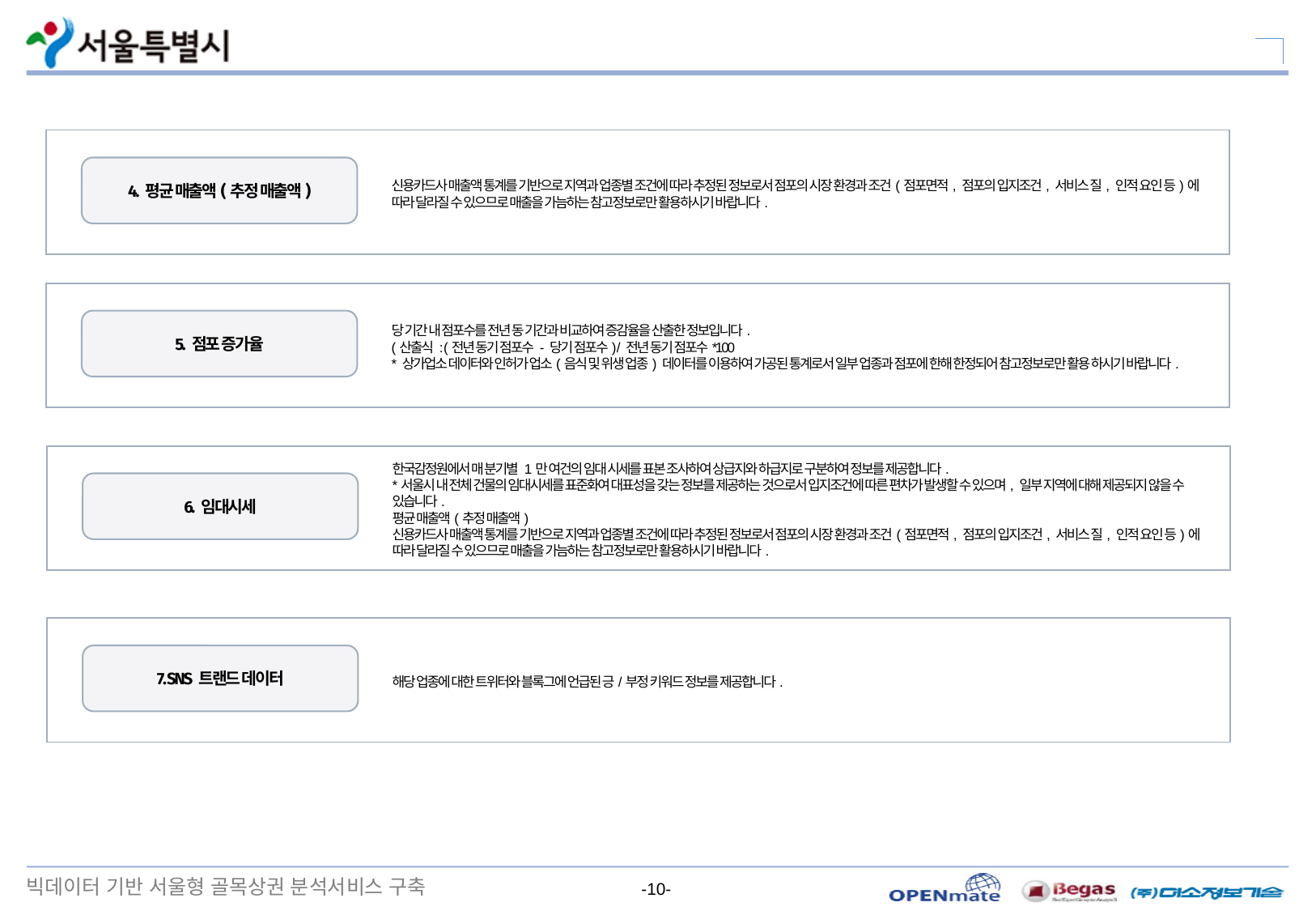

신용카드사 매출액 통계를 기반으로 지역과 업종별 조건에 따라 추정된 정보로서 점포의 시장 환경과 조건(점포면적, 점포의 입지조건, 서비스 질, 인적 요인 등)에 따라 달라질 수 있으므로 매출을 가늠하는 참고정보로만 활용하시기 바랍니다.

4. 평균 매출액(추정 매출액)

당 기간 내 점포수를 전년 동 기간과 비교하여 증감율을 산출한 정보입니다.
(산출식 : (전년 동기 점포수 - 당기 점포수) / 전년 동기 점포수*100
* 상가업소 데이터와 인허가 업소(음식 및 위생 업종) 데이터를 이용하여 가공된 통계로서 일부 업종과 점포에 한해 한정되어 참고정보로만 활용 하시기 바랍니다.

5. 점포 증가율

한국감정원에서 매 분기별 1만 여건의 임대 시세를 표본 조사하여 상급지와 하급지로 구분하여 정보를 제공합니다.
*서울시 내 전체 건물의 임대시세를 표준화여 대표성을 갖는 정보를 제공하는 것으로서 입지조건에 따른 편차가 발생할 수 있으며, 일부 지역에 대해 제공되지 않을 수 있습니다.
평균 매출액(추정 매출액)
신용카드사 매출액 통계를 기반으로 지역과 업종별 조건에 따라 추정된 정보로서 점포의 시장 환경과 조건(점포면적, 점포의 입지조건, 서비스 질, 인적 요인 등)에 따라 달라질 수 있으므로 매출을 가늠하는 참고정보로만 활용하시기 바랍니다.

6. 임대시세

해당 업종에 대한 트위터와 블록그에 언급된 긍/부정 키워드 정보를 제공합니다.

7. SNS 트랜드 데이터